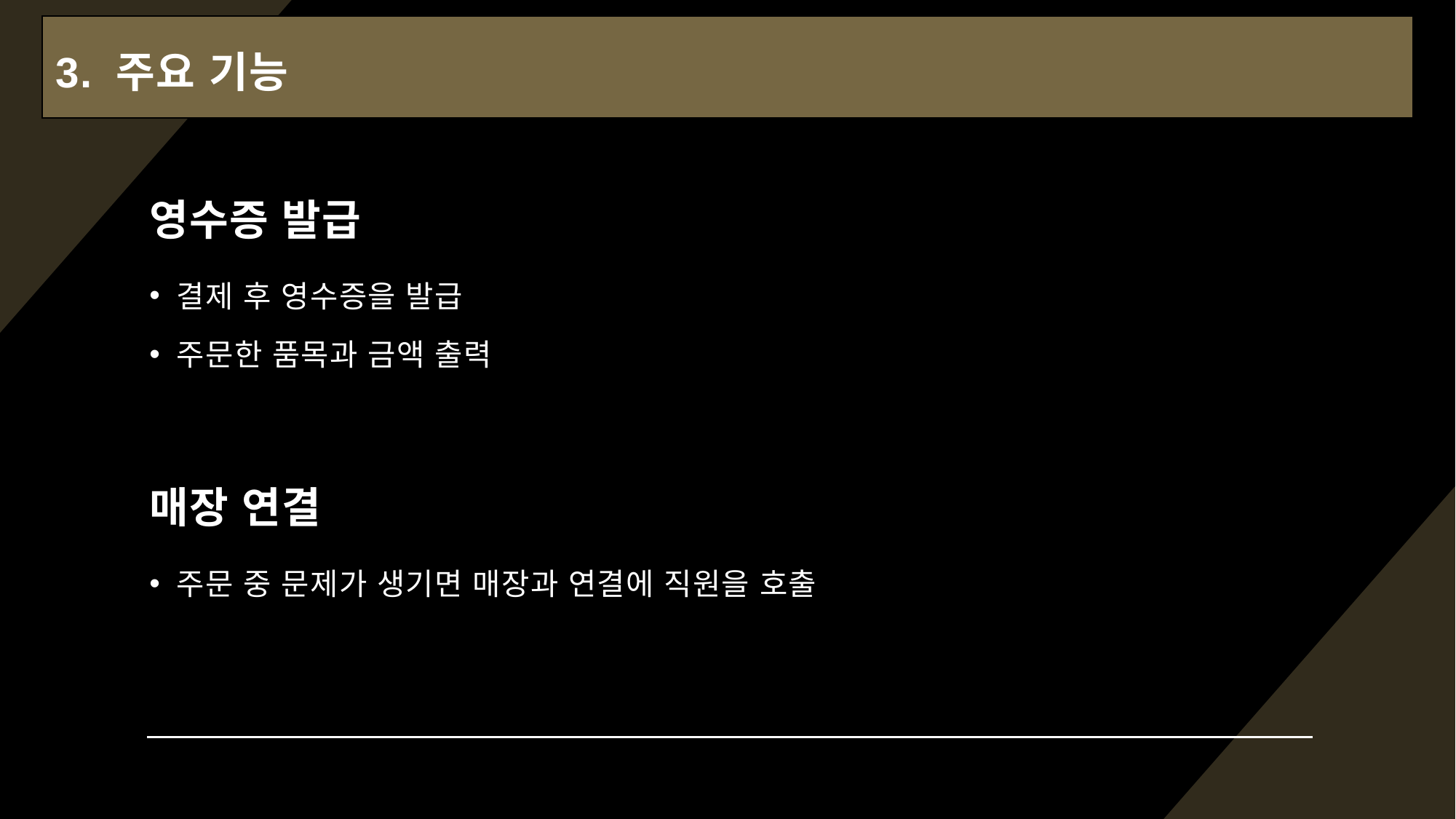

3. 주요 기능
# 영수증 발급
결제 후 영수증을 발급
주문한 품목과 금액 출력
매장 연결
주문 중 문제가 생기면 매장과 연결에 직원을 호출